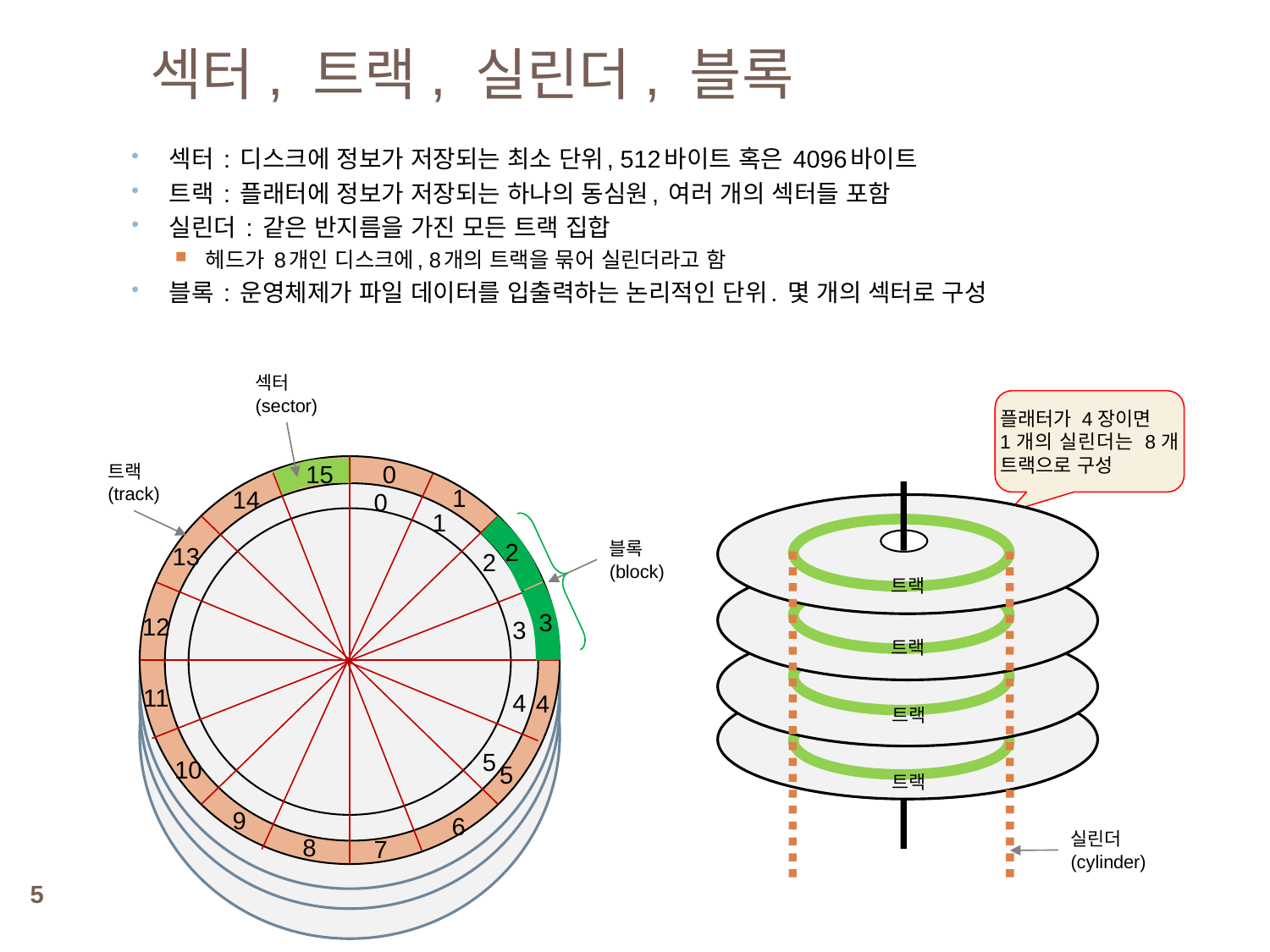

섹터, 트랙, 실린더, 블록
섹터 : 디스크에 정보가 저장되는 최소 단위, 512바이트 혹은 4096바이트
트랙 : 플래터에 정보가 저장되는 하나의 동심원, 여러 개의 섹터들 포함
실린더 : 같은 반지름을 가진 모든 트랙 집합
헤드가 8개인 디스크에, 8개의 트랙을 묶어 실린더라고 함
블록 : 운영체제가 파일 데이터를 입출력하는 논리적인 단위. 몇 개의 섹터로 구성

섹터
(sector)
플래터가 4장이면
1개의 실린더는 8개 트랙으로 구성
0
15
트랙
(track)

1
14

0

1

2
블록
(block)
2
13
2

트랙

3
3
12
3

트랙

11

4
4
트랙

5
10
5
트랙
9
6
실린더
(cylinder)
8
7
5